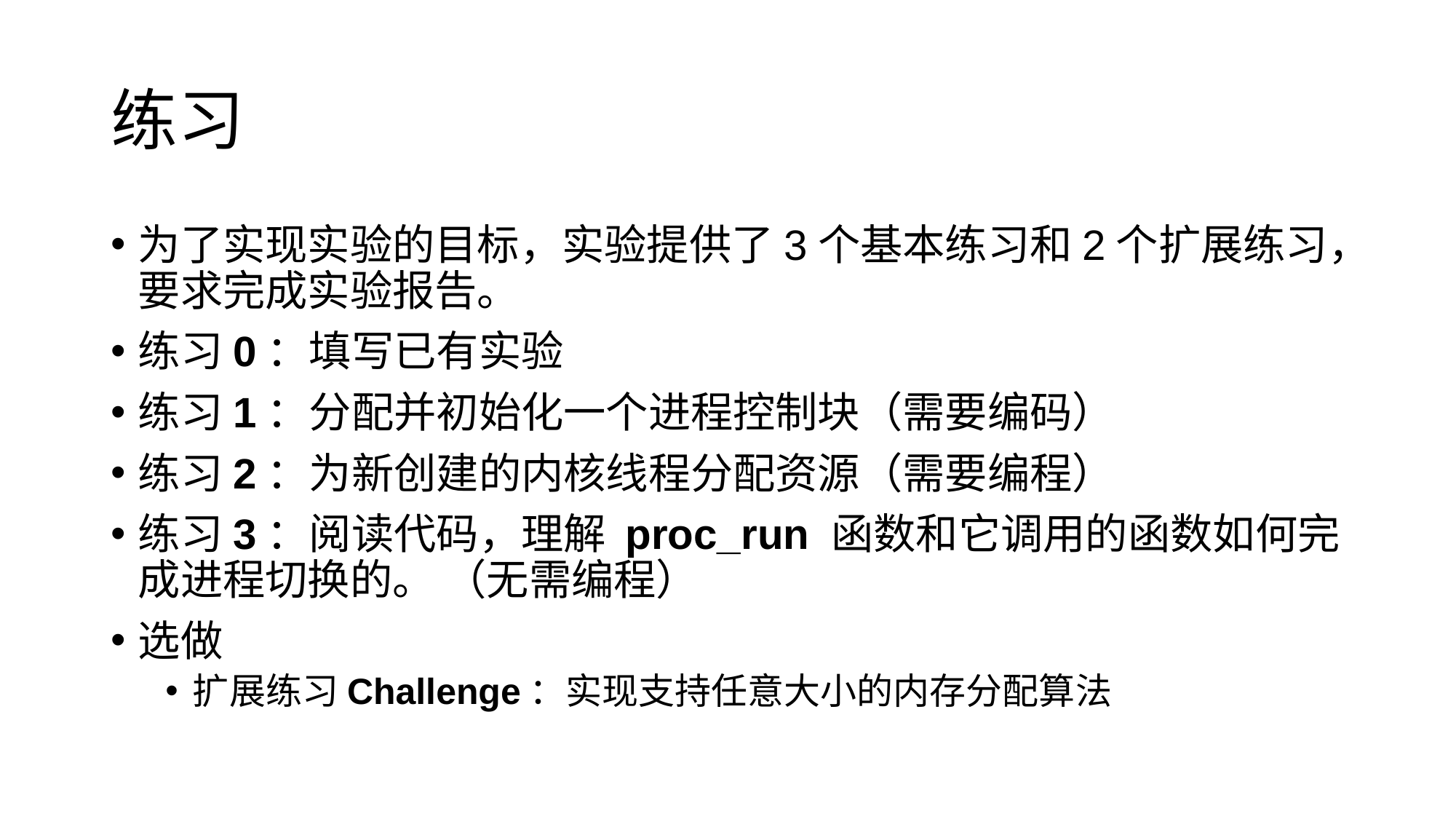

# 练习
为了实现实验的目标，实验提供了3个基本练习和2个扩展练习，要求完成实验报告。
练习0：填写已有实验
练习1：分配并初始化一个进程控制块（需要编码）
练习2：为新创建的内核线程分配资源（需要编程）
练习3：阅读代码，理解 proc_run 函数和它调用的函数如何完成进程切换的。 （无需编程）
选做
扩展练习Challenge：实现支持任意大小的内存分配算法